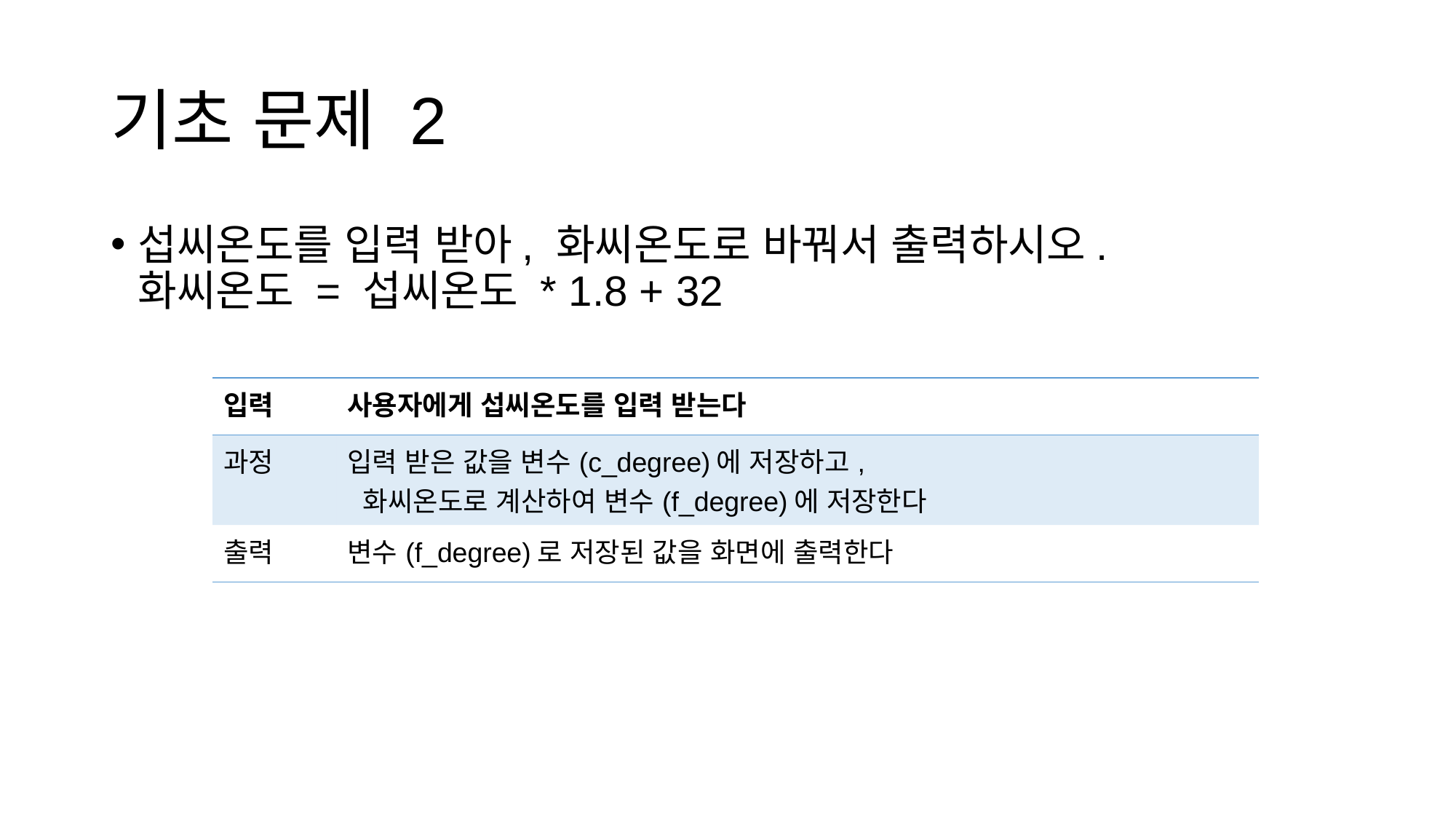

# 기초 문제 2
섭씨온도를 입력 받아, 화씨온도로 바꿔서 출력하시오.
화씨온도 = 섭씨온도 * 1.8 + 32

| 입력 | 사용자에게 섭씨온도를 입력 받는다 |
| --- | --- |
| 과정 | 입력 받은 값을 변수(c\_degree)에 저장하고, 화씨온도로 계산하여 변수(f\_degree)에 저장한다 |
| 출력 | 변수(f\_degree)로 저장된 값을 화면에 출력한다 |